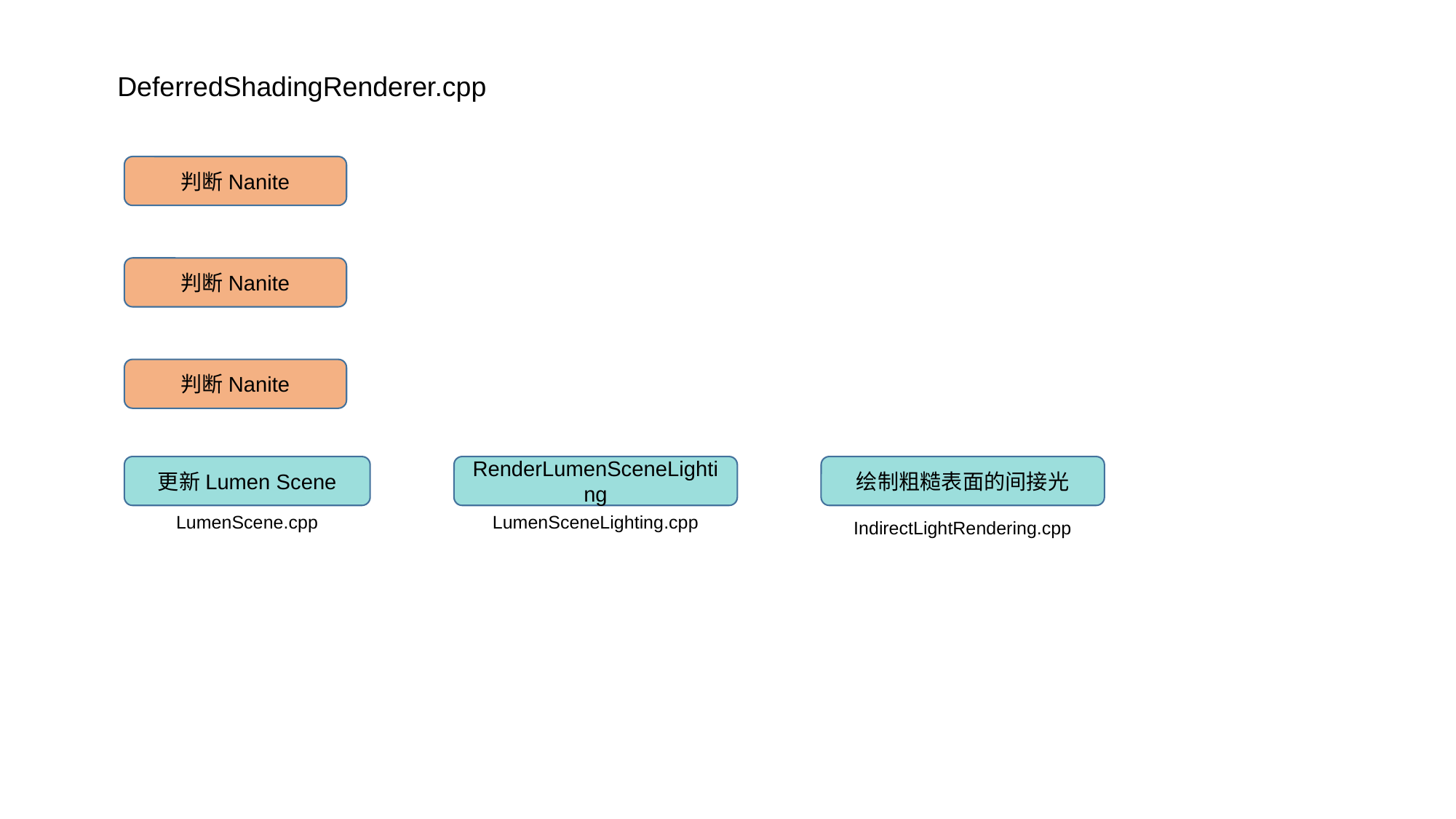

DeferredShadingRenderer.cpp
判断Nanite
判断Nanite
判断Nanite
更新Lumen Scene
RenderLumenSceneLighting
绘制粗糙表面的间接光
LumenScene.cpp
LumenSceneLighting.cpp
IndirectLightRendering.cpp